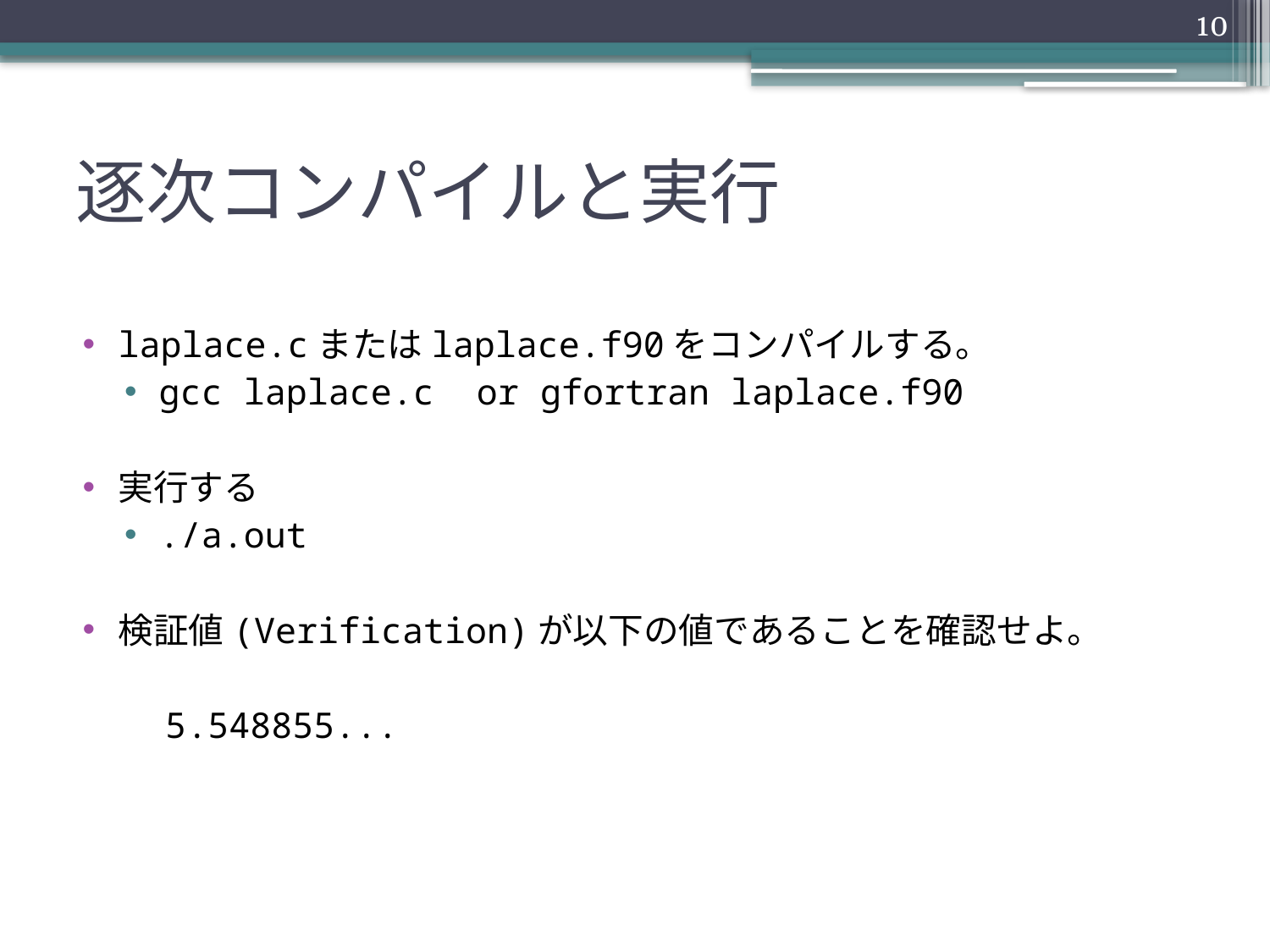

10
# 逐次コンパイルと実行
laplace.cまたはlaplace.f90をコンパイルする。
gcc laplace.c  or gfortran laplace.f90

実行する
./a.out

検証値(Verification)が以下の値であることを確認せよ。

5.548855...